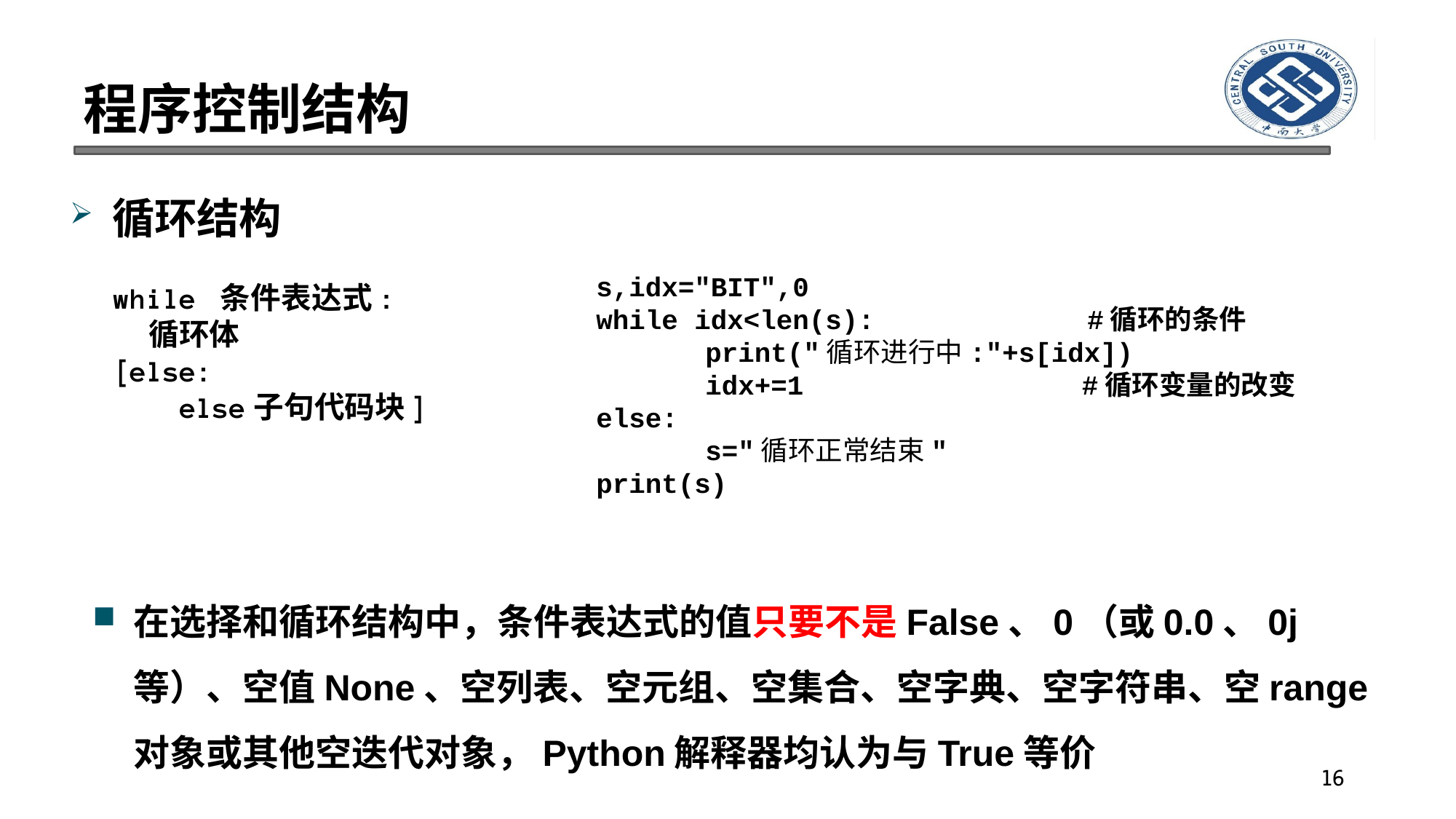

# 程序控制结构
循环结构

while 条件表达式:
    循环体
[else:
    else子句代码块]

在选择和循环结构中，条件表达式的值只要不是False、0（或0.0、0j等）、空值None、空列表、空元组、空集合、空字典、空字符串、空range对象或其他空迭代对象，Python解释器均认为与True等价
s,idx="BIT",0
while idx<len(s):             #循环的条件
	print("循环进行中:"+s[idx])
	idx+=1                 #循环变量的改变
else:
	s="循环正常结束"
print(s)
16